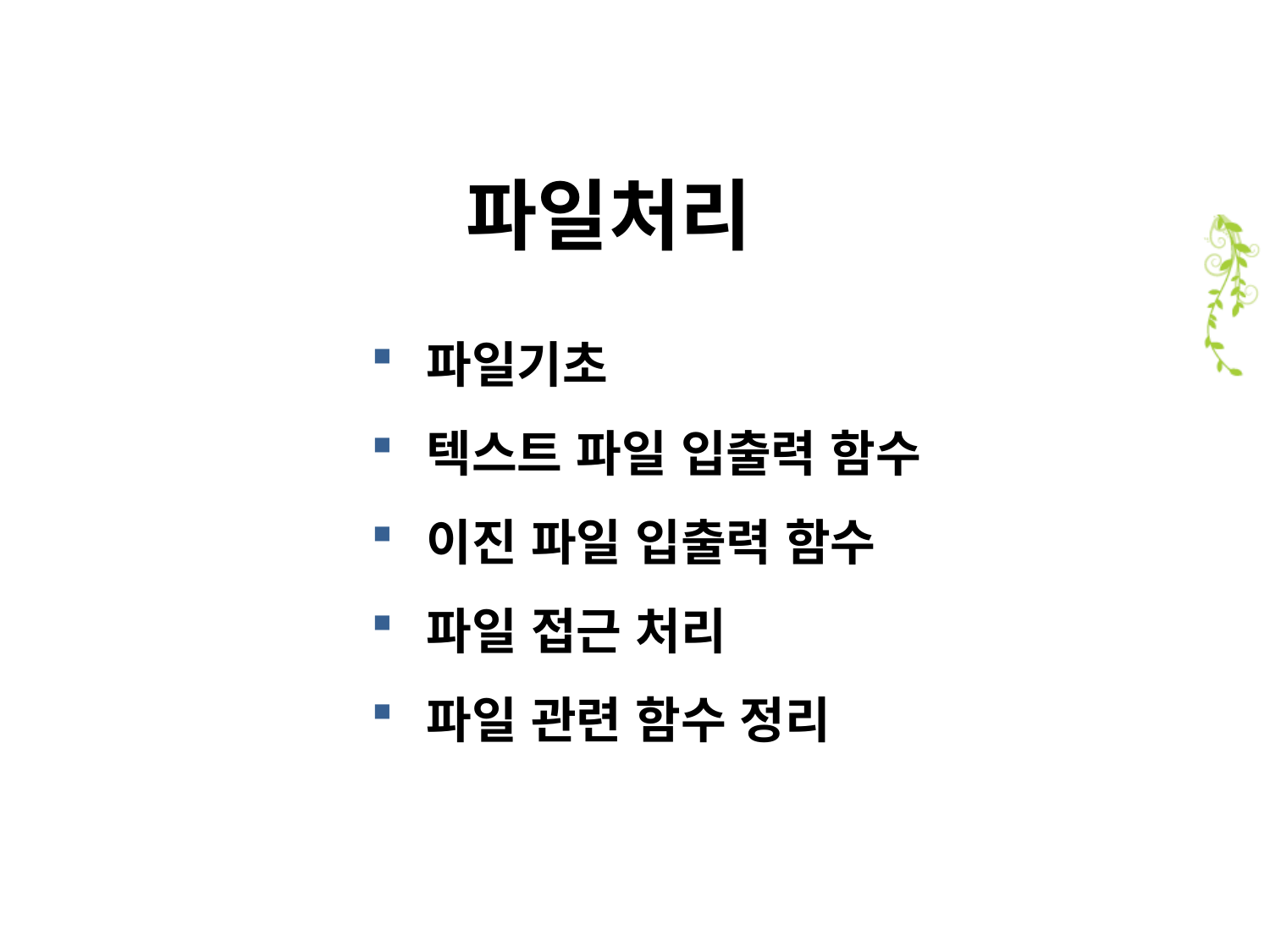

# 파일처리
 파일기초
 텍스트 파일 입출력 함수
 이진 파일 입출력 함수
 파일 접근 처리
 파일 관련 함수 정리